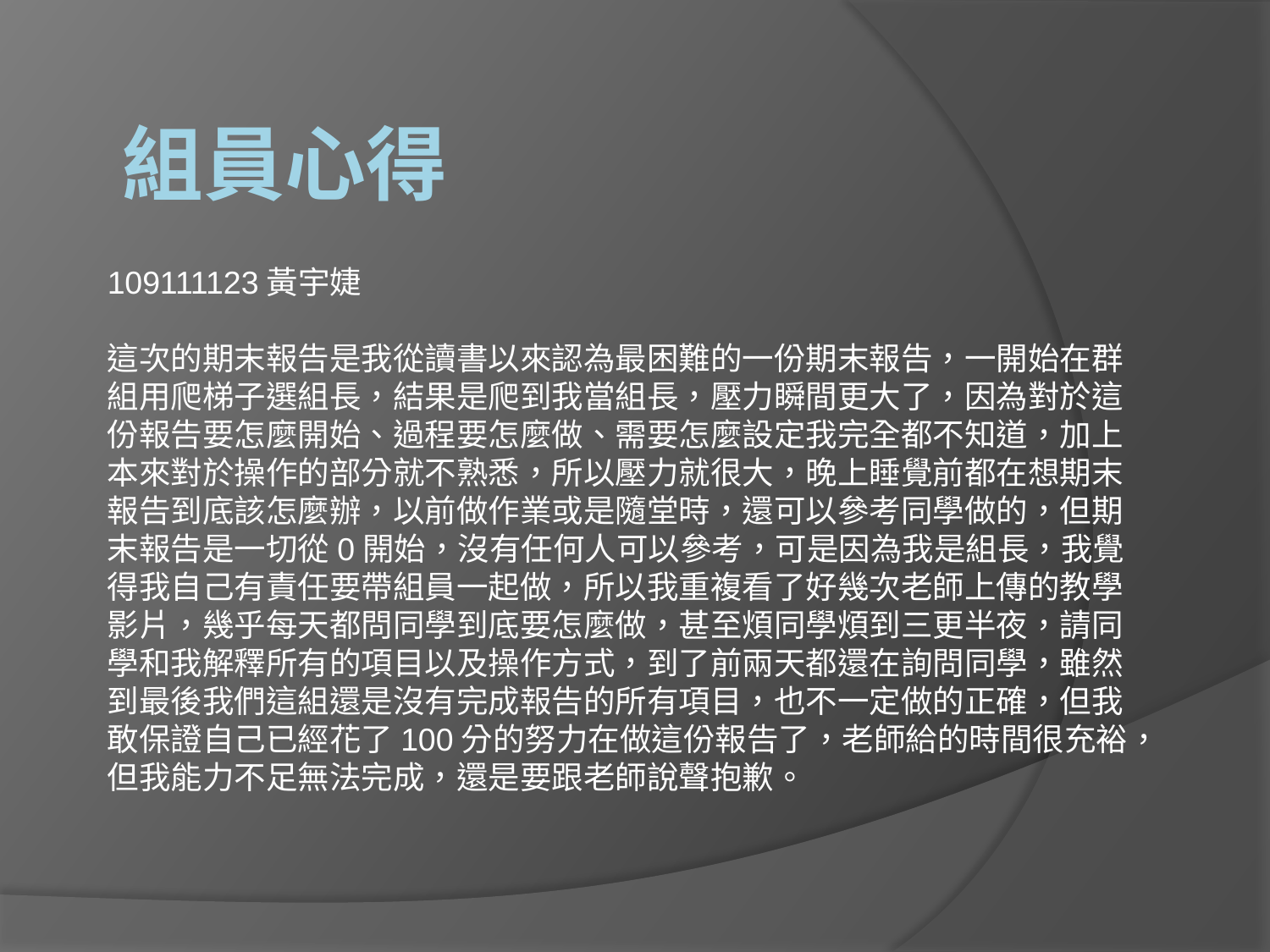

# 組員心得
109111123黃宇婕

這次的期末報告是我從讀書以來認為最困難的一份期末報告，一開始在群組用爬梯子選組長，結果是爬到我當組長，壓力瞬間更大了，因為對於這份報告要怎麼開始、過程要怎麼做、需要怎麼設定我完全都不知道，加上本來對於操作的部分就不熟悉，所以壓力就很大，晚上睡覺前都在想期末報告到底該怎麼辦，以前做作業或是隨堂時，還可以參考同學做的，但期末報告是一切從0開始，沒有任何人可以參考，可是因為我是組長，我覺得我自己有責任要帶組員一起做，所以我重複看了好幾次老師上傳的教學影片，幾乎每天都問同學到底要怎麼做，甚至煩同學煩到三更半夜，請同學和我解釋所有的項目以及操作方式，到了前兩天都還在詢問同學，雖然到最後我們這組還是沒有完成報告的所有項目，也不一定做的正確，但我敢保證自己已經花了100分的努力在做這份報告了，老師給的時間很充裕，但我能力不足無法完成，還是要跟老師說聲抱歉。